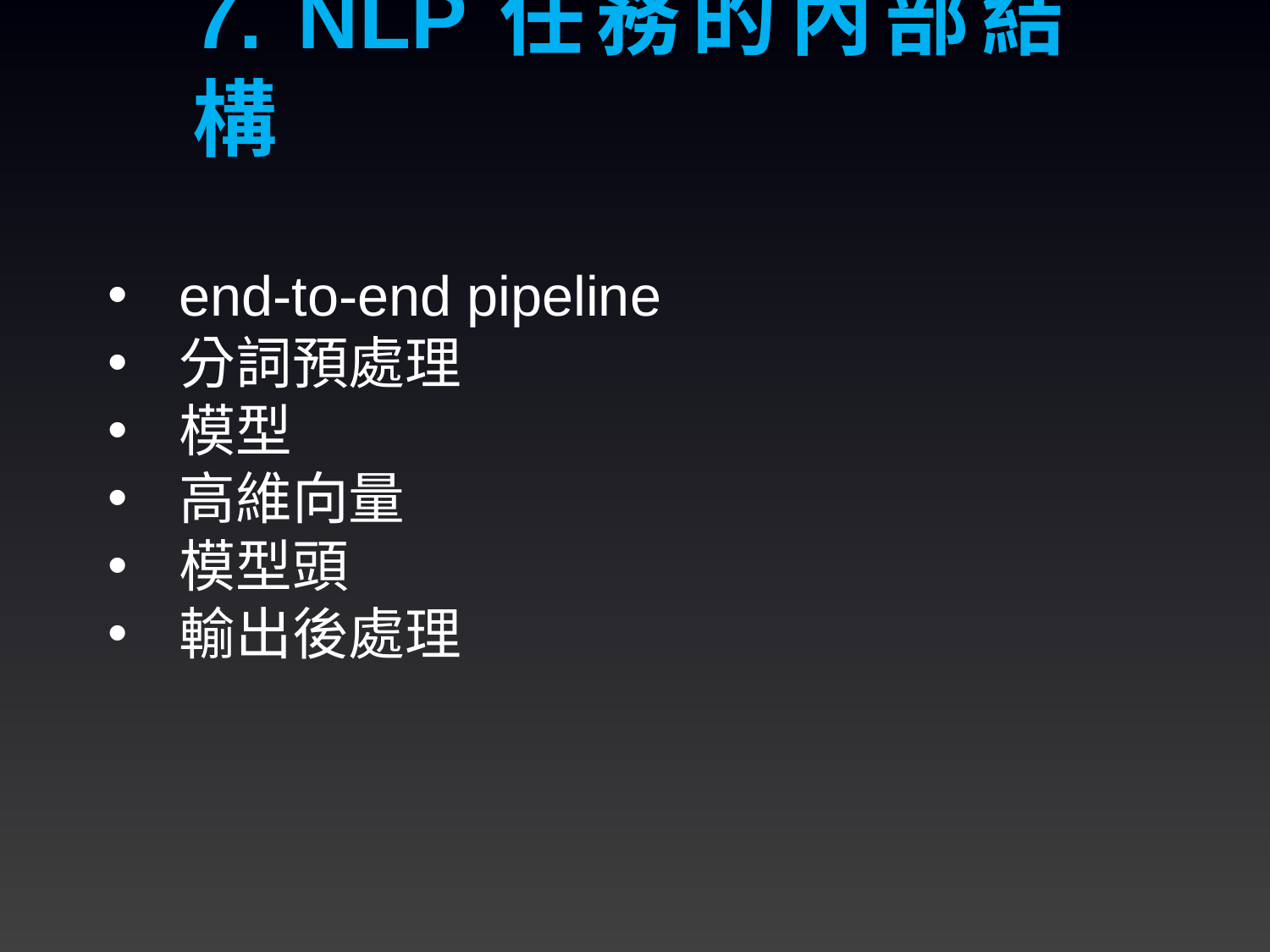

7. NLP任務的內部結構
end-to-end pipeline
分詞預處理
模型
高維向量
模型頭
輸出後處理